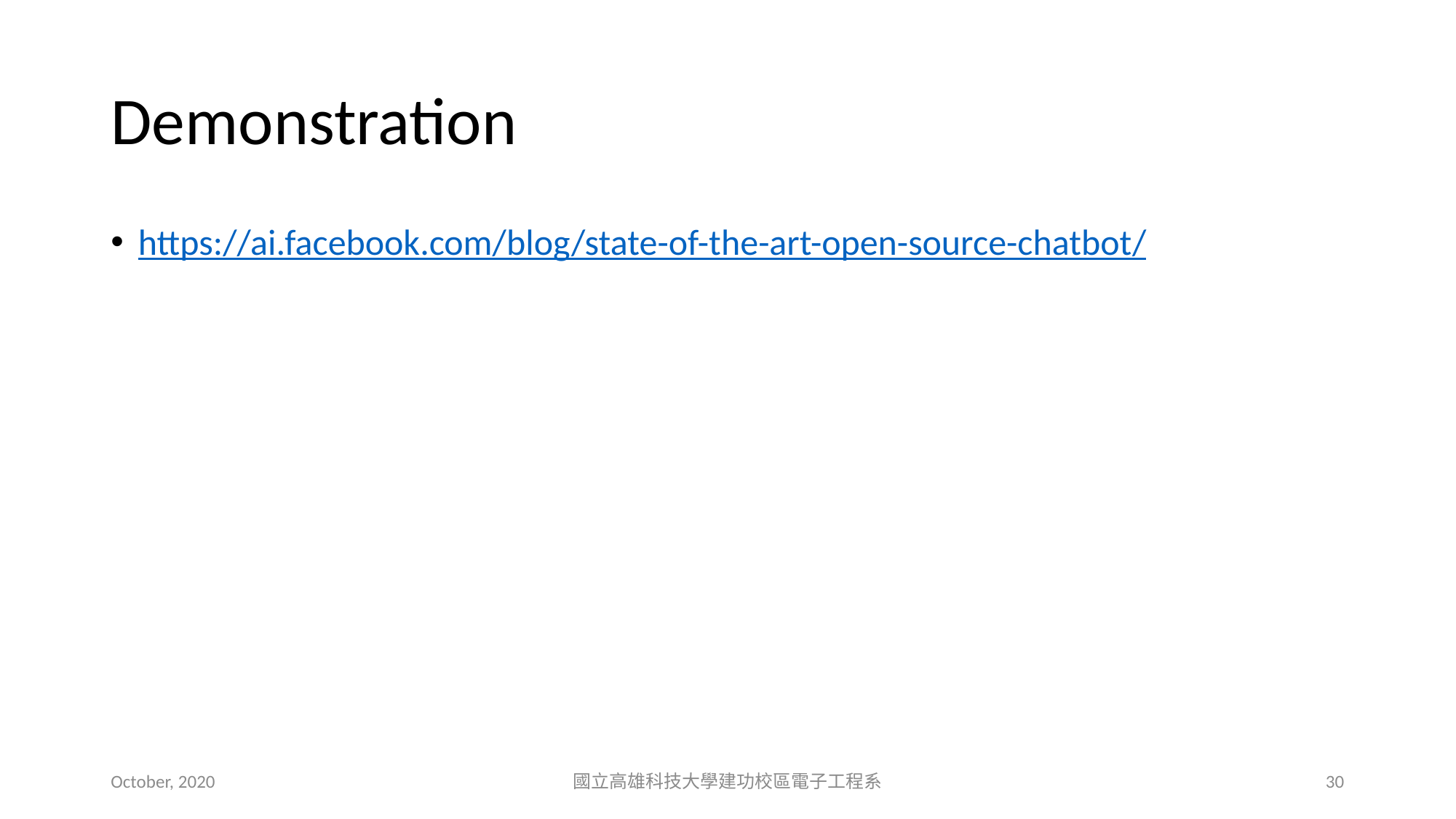

# Demonstration
https://ai.facebook.com/blog/state-of-the-art-open-source-chatbot/
October, 2020
國立高雄科技大學建功校區電子工程系
30